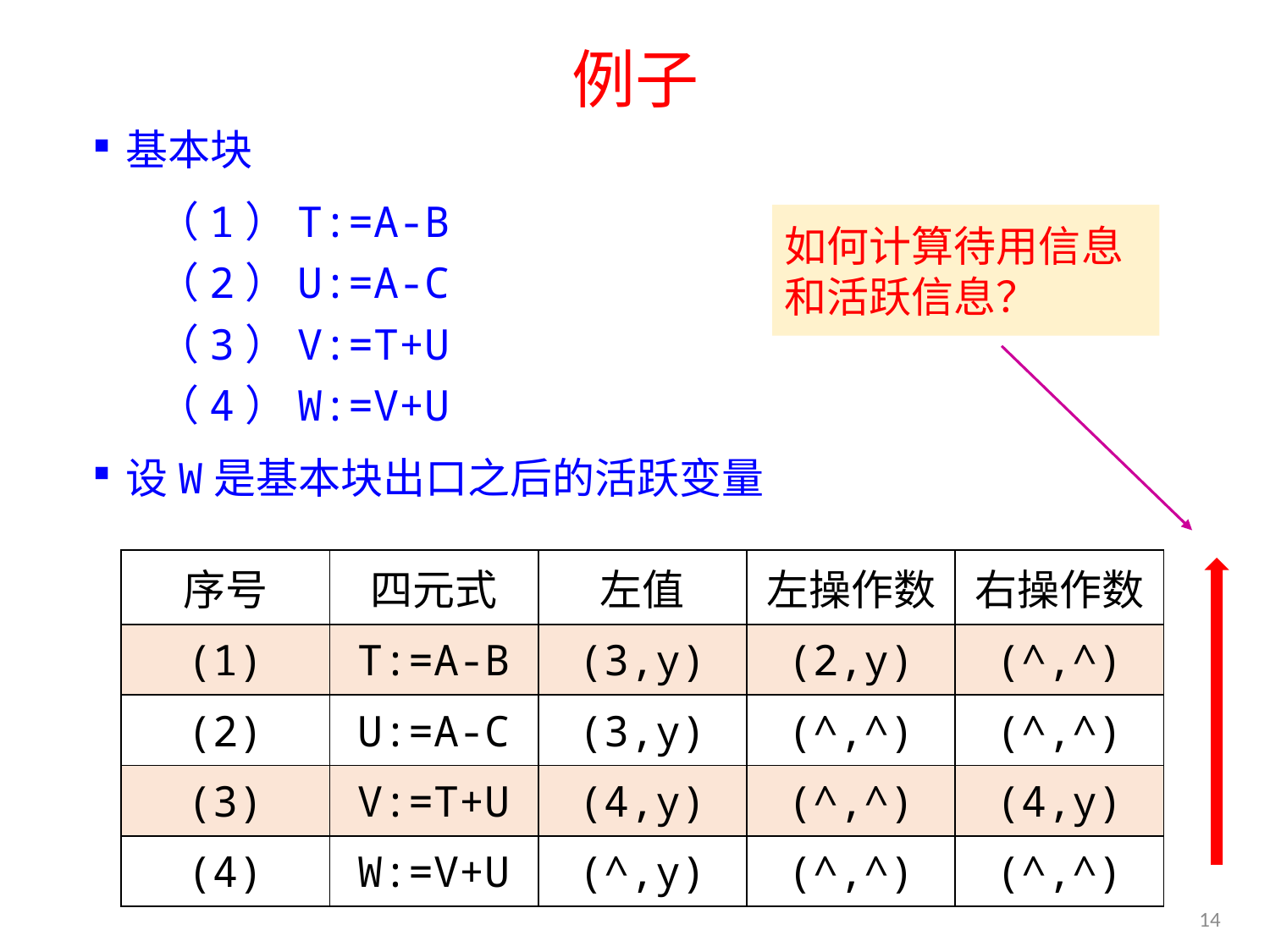

# 例子
基本块
（1）T:=A-B
（2）U:=A-C
（3）V:=T+U
（4）W:=V+U
设W是基本块出口之后的活跃变量
如何计算待用信息和活跃信息？
| 序号 | 四元式 | 左值 | 左操作数 | 右操作数 |
| --- | --- | --- | --- | --- |
| (1) | T:=A-B | (3,y) | (2,y) | (^,^) |
| (2) | U:=A-C | (3,y) | (^,^) | (^,^) |
| (3) | V:=T+U | (4,y) | (^,^) | (4,y) |
| (4) | W:=V+U | (^,y) | (^,^) | (^,^) |

14